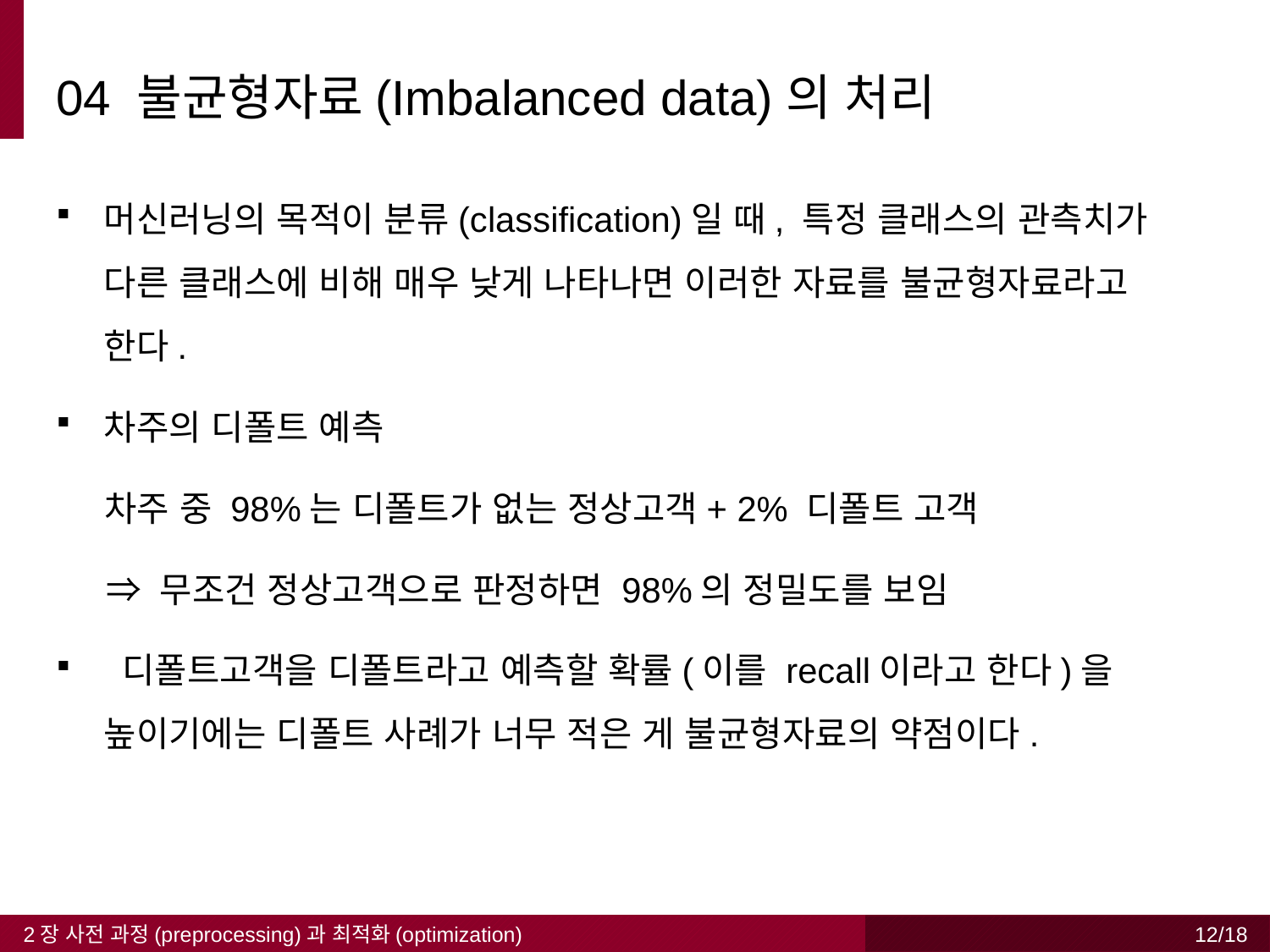

04 불균형자료(Imbalanced data)의 처리

머신러닝의 목적이 분류(classification)일 때, 특정 클래스의 관측치가 다른 클래스에 비해 매우 낮게 나타나면 이러한 자료를 불균형자료라고 한다.
차주의 디폴트 예측
    차주 중 98%는 디폴트가 없는 정상고객+ 2% 디폴트 고객
     ⇒ 무조건 정상고객으로 판정하면 98%의 정밀도를 보임
 디폴트고객을 디폴트라고 예측할 확률(이를 recall이라고 한다)을 높이기에는 디폴트 사례가 너무 적은 게 불균형자료의 약점이다.

2장 사전 과정(preprocessing)과 최적화(optimization)
12/18